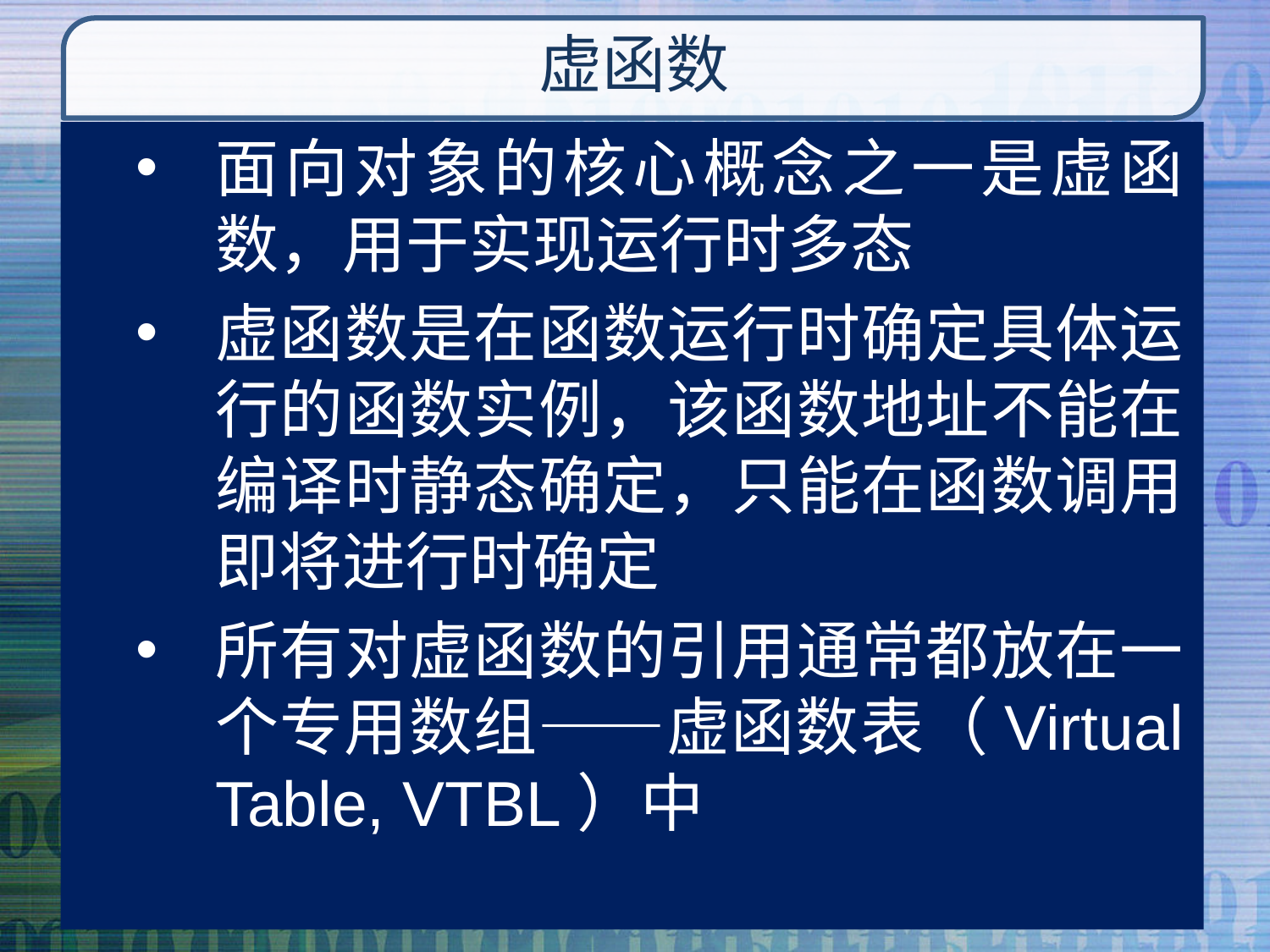

# 虚函数
面向对象的核心概念之一是虚函数，用于实现运行时多态
虚函数是在函数运行时确定具体运行的函数实例，该函数地址不能在编译时静态确定，只能在函数调用即将进行时确定
所有对虚函数的引用通常都放在一个专用数组——虚函数表（Virtual Table, VTBL）中